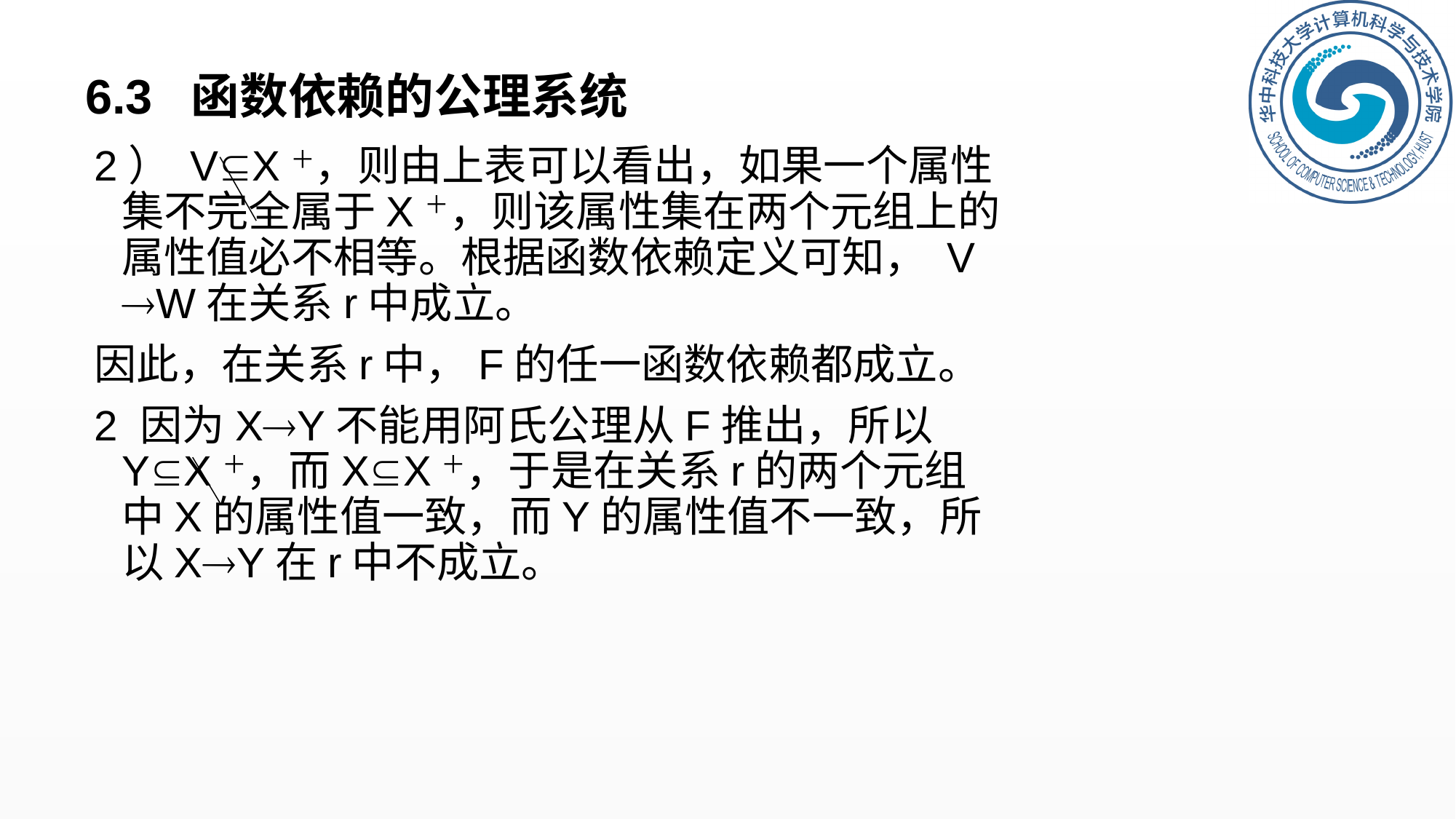

# 6.3  函数依赖的公理系统
2） V⊆X＋，则由上表可以看出，如果一个属性集不完全属于X＋，则该属性集在两个元组上的属性值必不相等。根据函数依赖定义可知， V →W在关系r中成立。
因此，在关系r中，F的任一函数依赖都成立。
2 因为X→Y不能用阿氏公理从F推出，所以Y⊆X＋，而X⊆X＋，于是在关系r的两个元组中X的属性值一致，而Y的属性值不一致，所以X→Y在r中不成立。